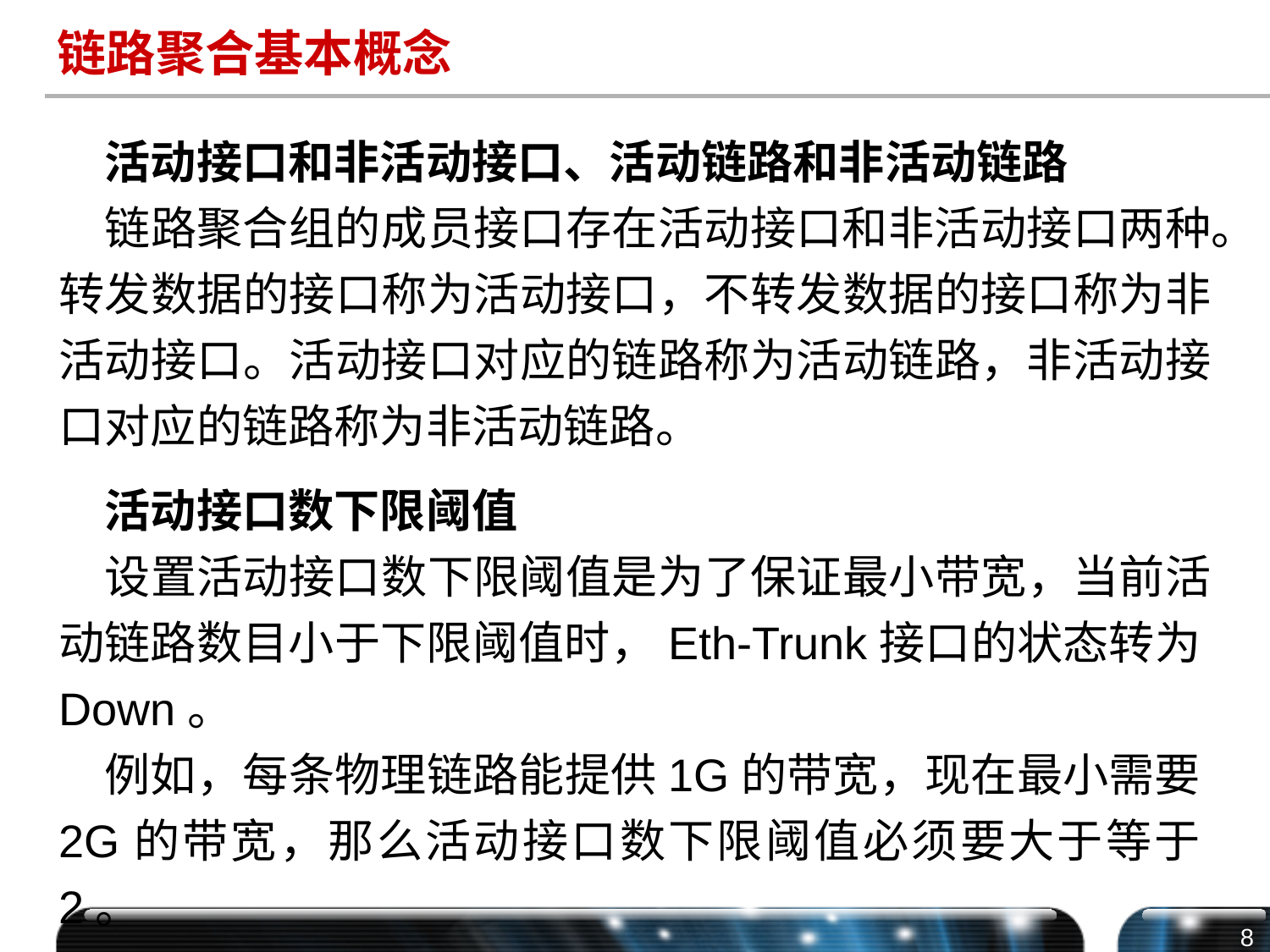

# 链路聚合基本概念
活动接口和非活动接口、活动链路和非活动链路
链路聚合组的成员接口存在活动接口和非活动接口两种。转发数据的接口称为活动接口，不转发数据的接口称为非活动接口。活动接口对应的链路称为活动链路，非活动接口对应的链路称为非活动链路。
活动接口数下限阈值
设置活动接口数下限阈值是为了保证最小带宽，当前活动链路数目小于下限阈值时，Eth-Trunk接口的状态转为Down。
例如，每条物理链路能提供1G的带宽，现在最小需要2G的带宽，那么活动接口数下限阈值必须要大于等于2。